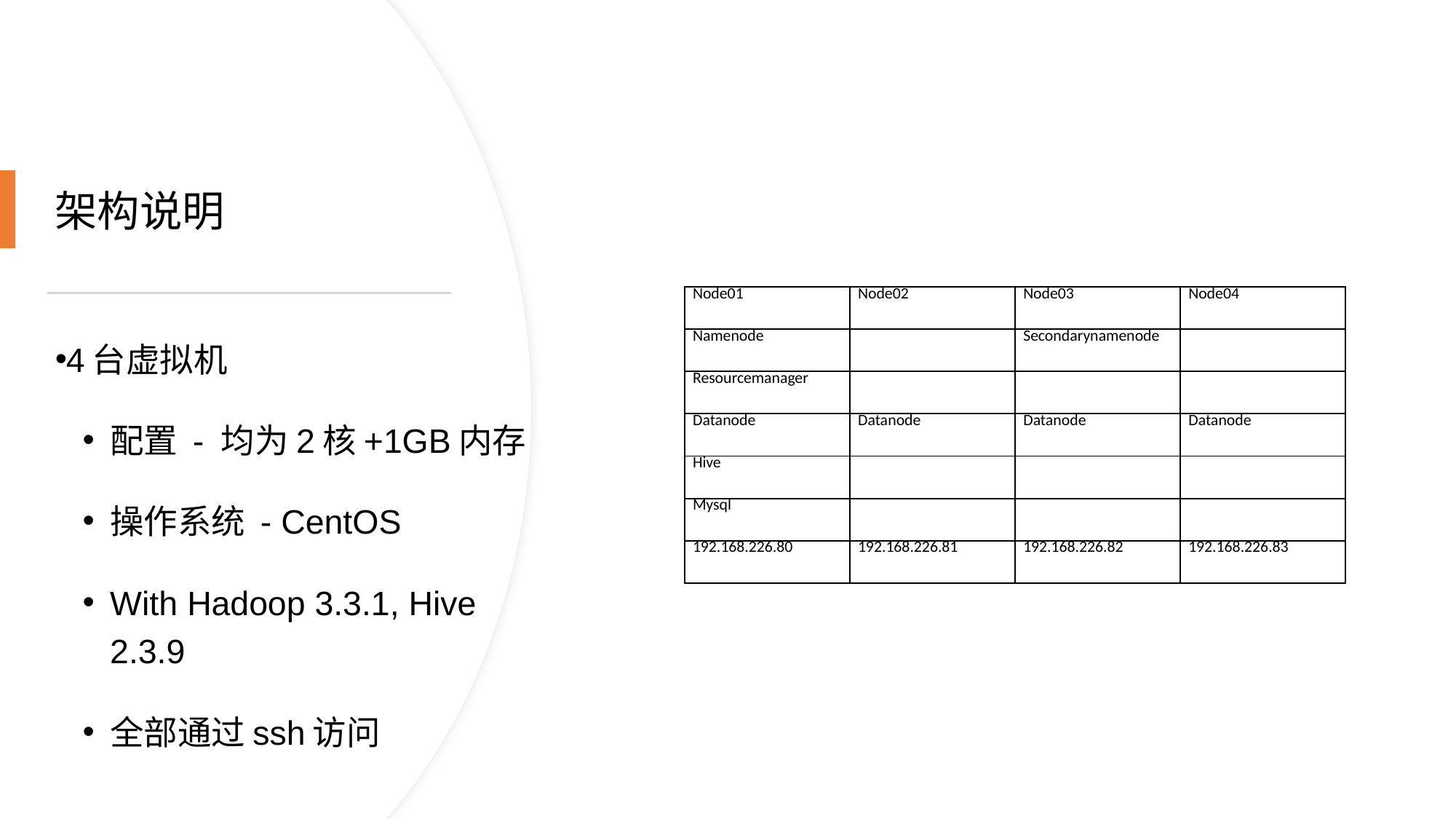

# 架构说明

| Node01 | Node02 | Node03 | Node04 |
| --- | --- | --- | --- |
| Namenode |  | Secondarynamenode |  |
| Resourcemanager |  |  |  |
| Datanode | Datanode | Datanode | Datanode |
| Hive |  |  |  |
| Mysql |  |  |  |
| 192.168.226.80 | 192.168.226.81 | 192.168.226.82 | 192.168.226.83 |

4台虚拟机
配置 - 均为2核+1GB内存
操作系统 - CentOS
With Hadoop 3.3.1, Hive 2.3.9
全部通过ssh访问